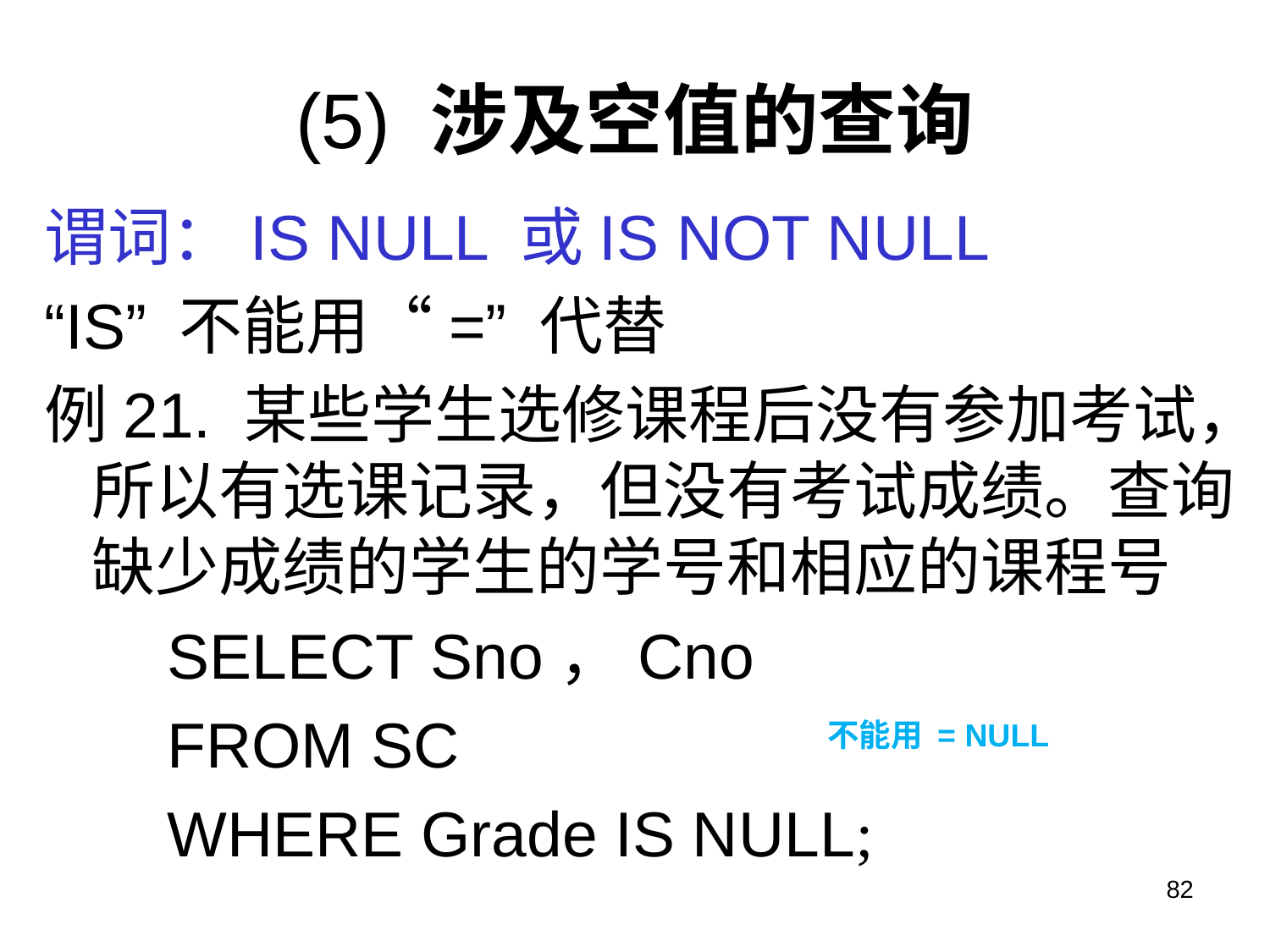

# (5) 涉及空值的查询
谓词：IS NULL 或IS NOT NULL
“IS” 不能用“=” 代替
例21. 某些学生选修课程后没有参加考试，所以有选课记录，但没有考试成绩。查询缺少成绩的学生的学号和相应的课程号
       SELECT Sno，Cno
       FROM SC
       WHERE Grade IS NULL;
不能用 = NULL
82